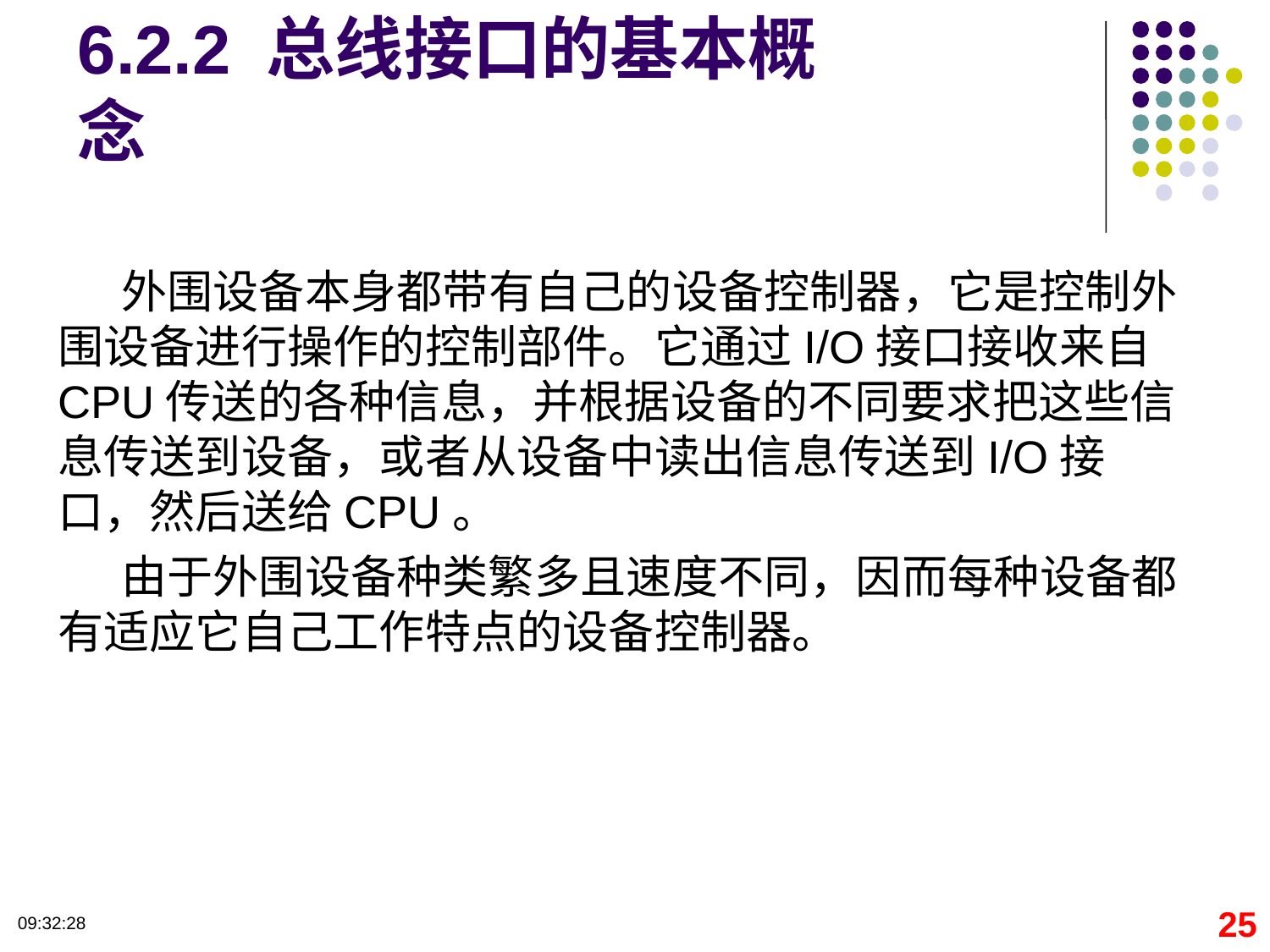

# 6.2.2 总线接口的基本概念
外围设备本身都带有自己的设备控制器，它是控制外围设备进行操作的控制部件。它通过I/O接口接收来自CPU传送的各种信息，并根据设备的不同要求把这些信息传送到设备，或者从设备中读出信息传送到I/O接口，然后送给CPU。
由于外围设备种类繁多且速度不同，因而每种设备都有适应它自己工作特点的设备控制器。
25
09:32:28